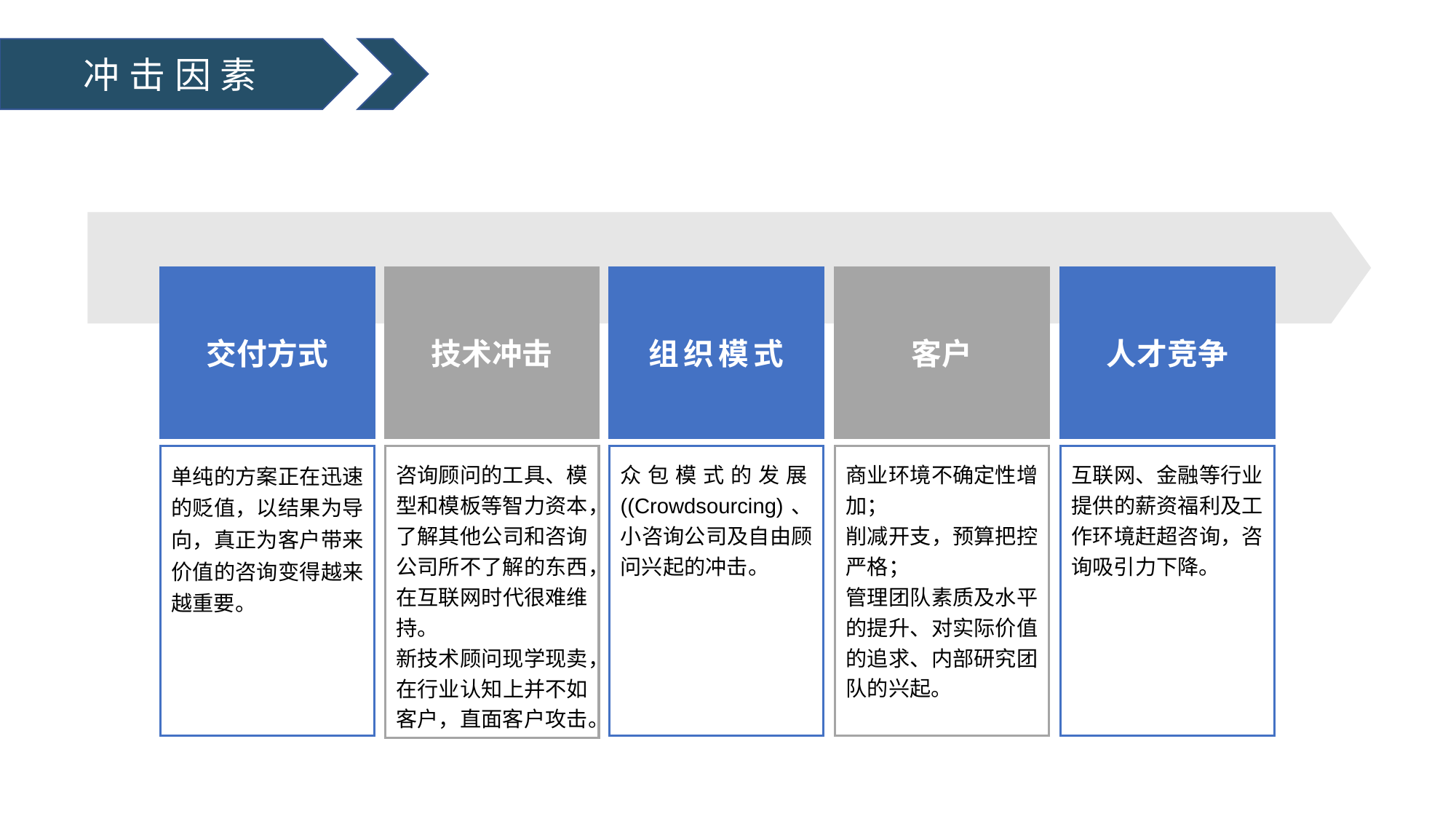

冲击因素

交付方式
技术冲击
组织模式
客户
人才竞争
单纯的方案正在迅速的贬值，以结果为导向，真正为客户带来价值的咨询变得越来越重要。
咨询顾问的工具、模型和模板等智力资本，了解其他公司和咨询公司所不了解的东西，在互联网时代很难维持。
新技术顾问现学现卖，在行业认知上并不如客户，直面客户攻击。
众包模式的发展((Crowdsourcing)、小咨询公司及自由顾问兴起的冲击。
商业环境不确定性增加；
削减开支，预算把控严格；
管理团队素质及水平的提升、对实际价值的追求、内部研究团队的兴起。
互联网、金融等行业提供的薪资福利及工作环境赶超咨询，咨询吸引力下降。